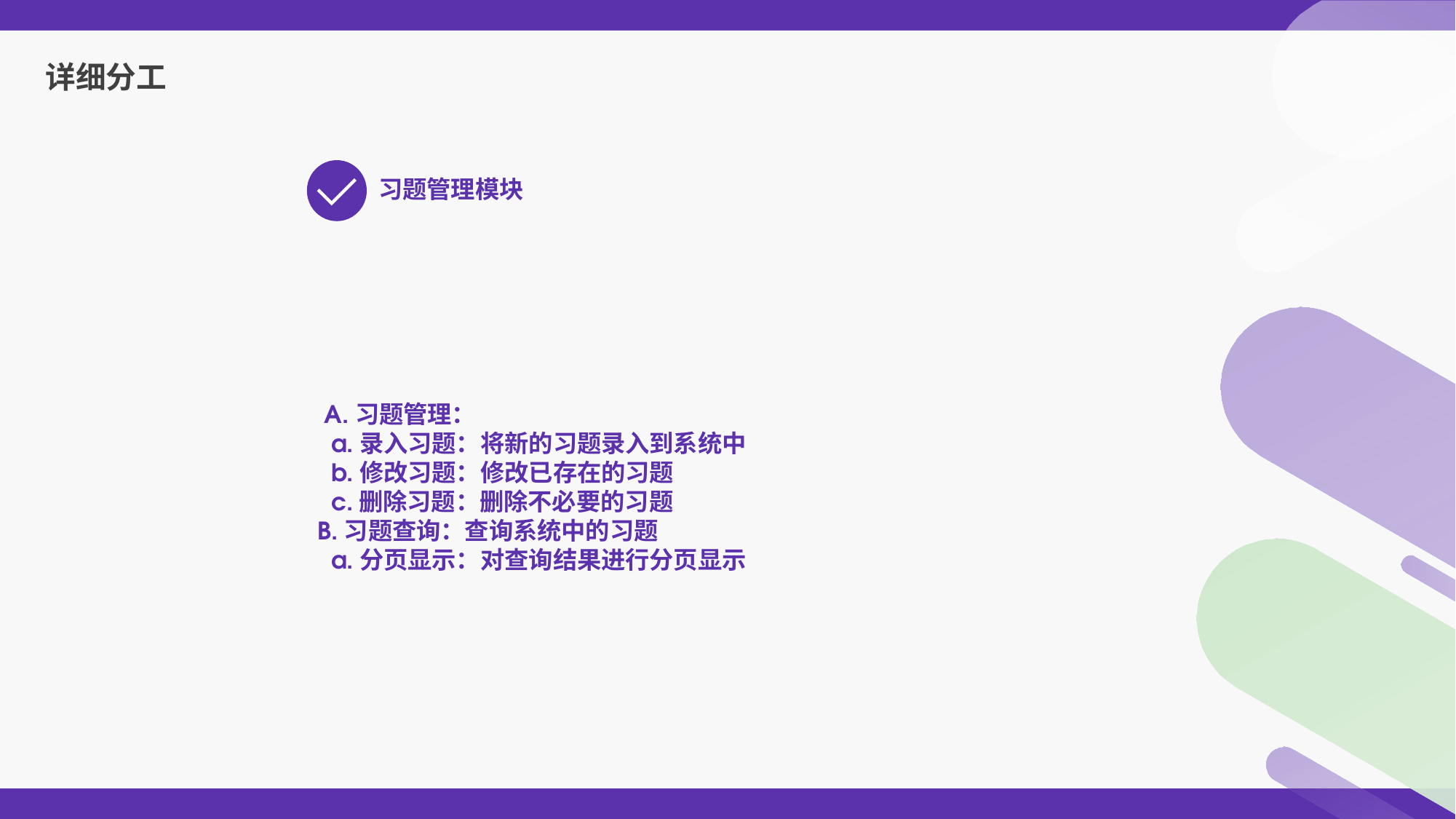

详细分工

习题管理模块

 A.习题管理：
  a.录入习题：将新的习题录入到系统中
  b.修改习题：修改已存在的习题
  c.删除习题：删除不必要的习题
B.习题查询：查询系统中的习题
  a.分页显示：对查询结果进行分页显示